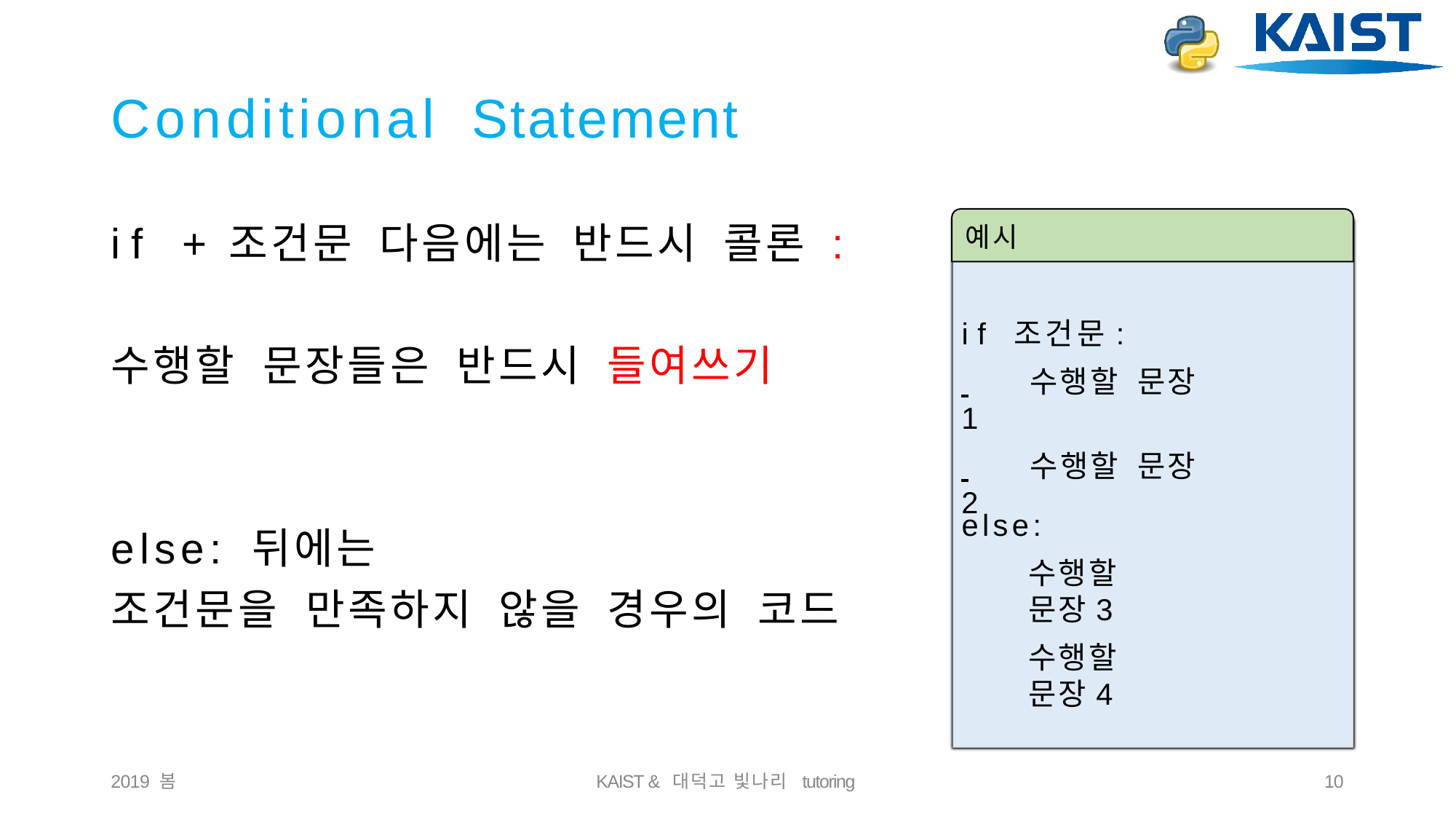

# Conditional	Statement

if	+	조건문	다음에는	반드시	콜론	:

예시
if	조건문:
 	수행할	문장1
 	수행할	문장2
수행할	문장들은	반드시	들여쓰기
else:
수행할	문장3
수행할	문장4
else:	뒤에는
조건문을	만족하지	않을	경우의	코드
2019 봄
KAIST & 대덕고 빛나리 tutoring
10